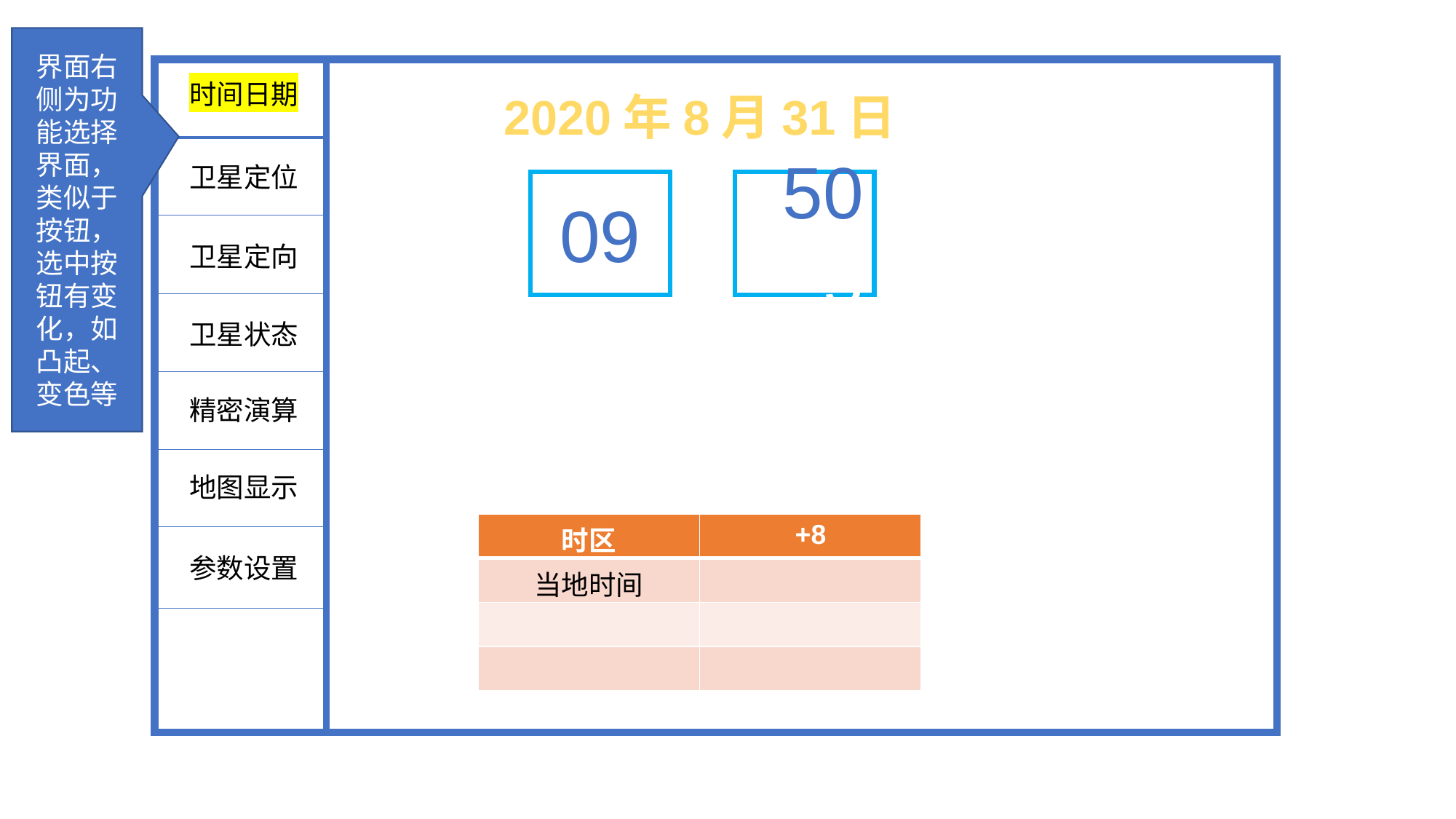

界面右侧为功能选择界面，类似于按钮，选中按钮有变化，如凸起、变色等

时间日期
2020年8月31日
卫星定位
505
09
卫星定向
卫星状态
精密演算
地图显示
| 时区 | +8 |
| --- | --- |
| 当地时间 |  |
|  |  |
|  |  |
参数设置